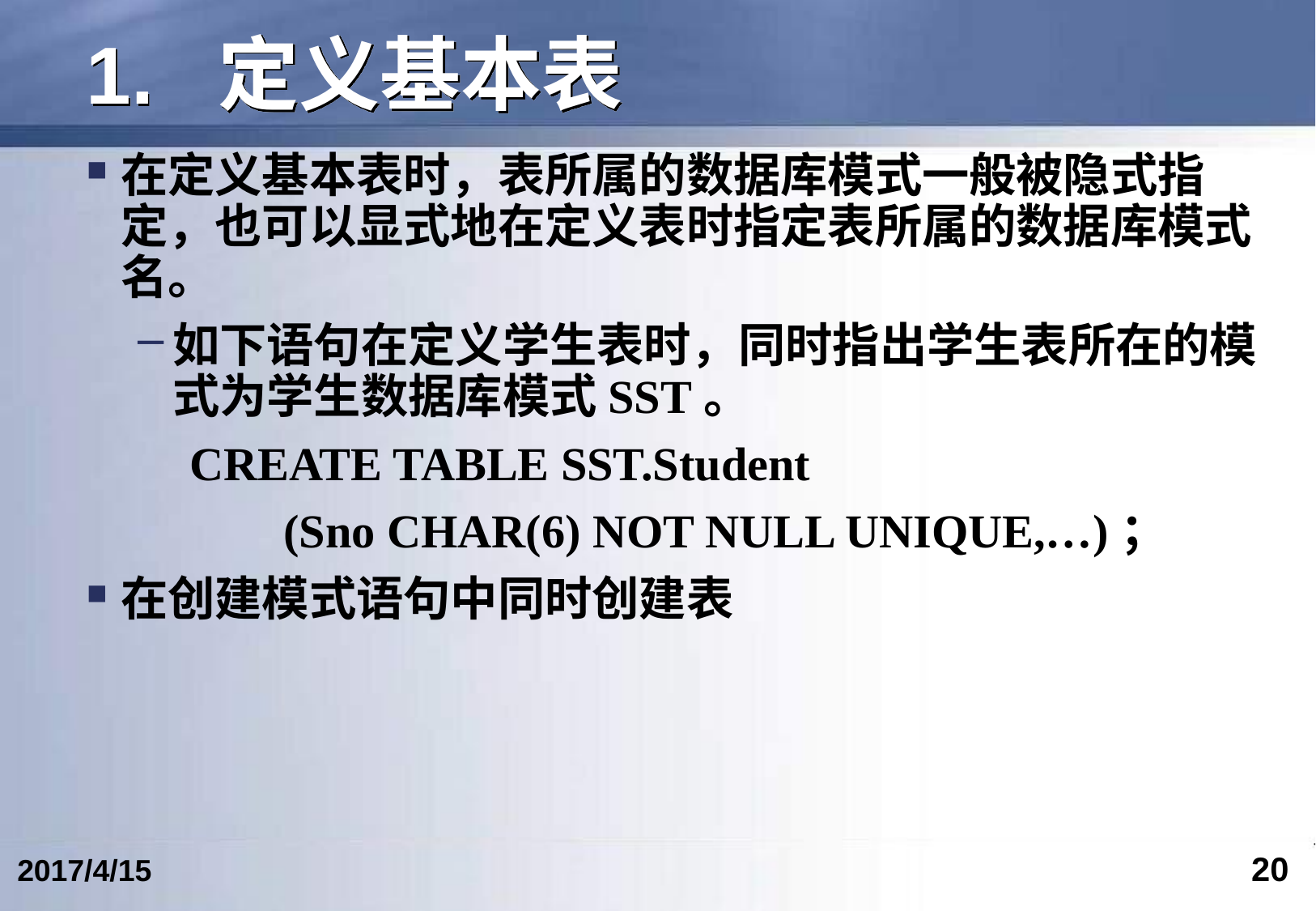

# 1.  定义基本表
在定义基本表时，表所属的数据库模式一般被隐式指定，也可以显式地在定义表时指定表所属的数据库模式名。
如下语句在定义学生表时，同时指出学生表所在的模式为学生数据库模式SST。
CREATE TABLE SST.Student
        (Sno CHAR(6) NOT NULL UNIQUE,…)；
在创建模式语句中同时创建表
20
2017/4/15